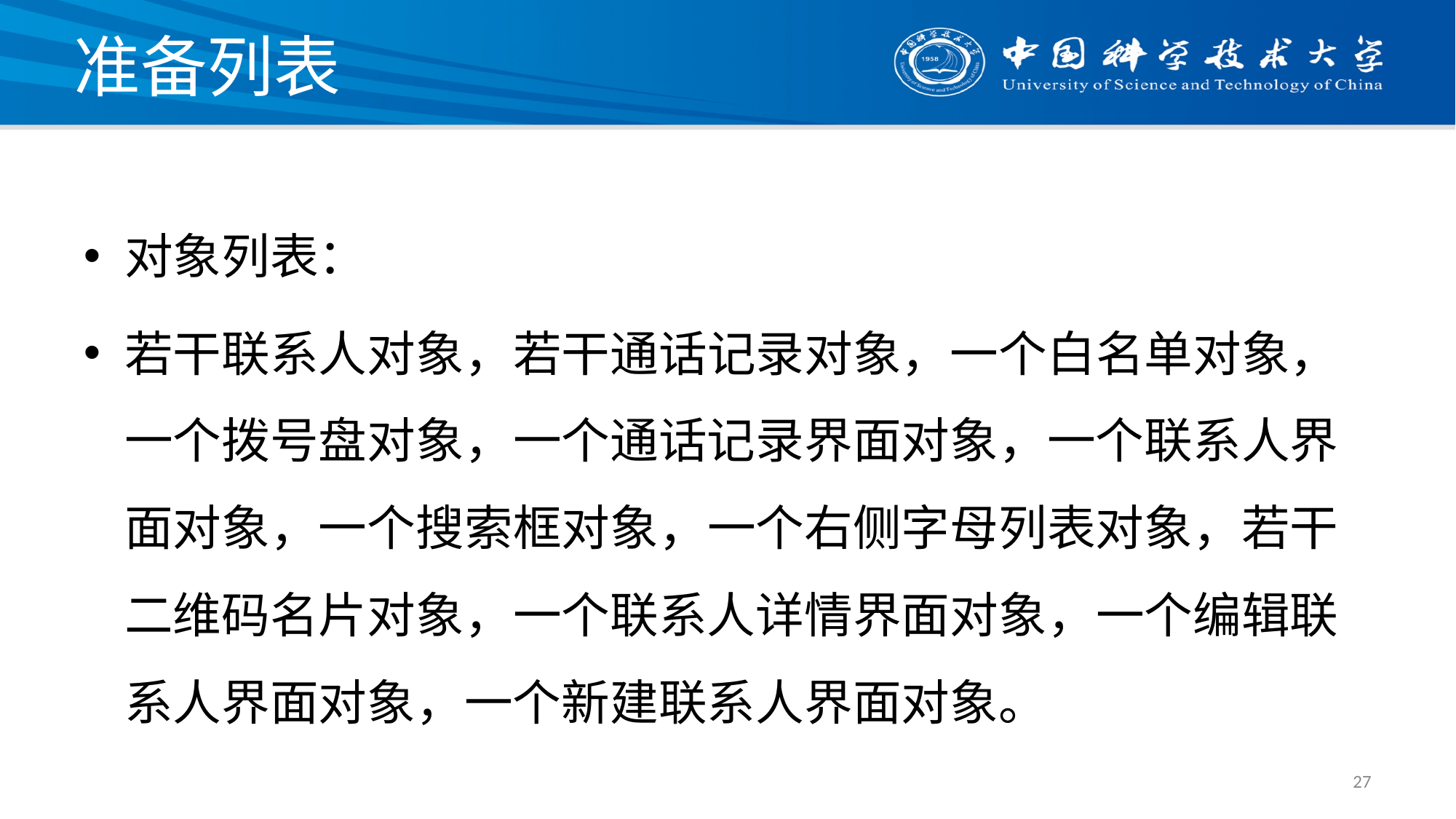

# 准备列表
对象列表：
若干联系人对象，若干通话记录对象，一个白名单对象，一个拨号盘对象，一个通话记录界面对象，一个联系人界面对象，一个搜索框对象，一个右侧字母列表对象，若干二维码名片对象，一个联系人详情界面对象，一个编辑联系人界面对象，一个新建联系人界面对象。

27